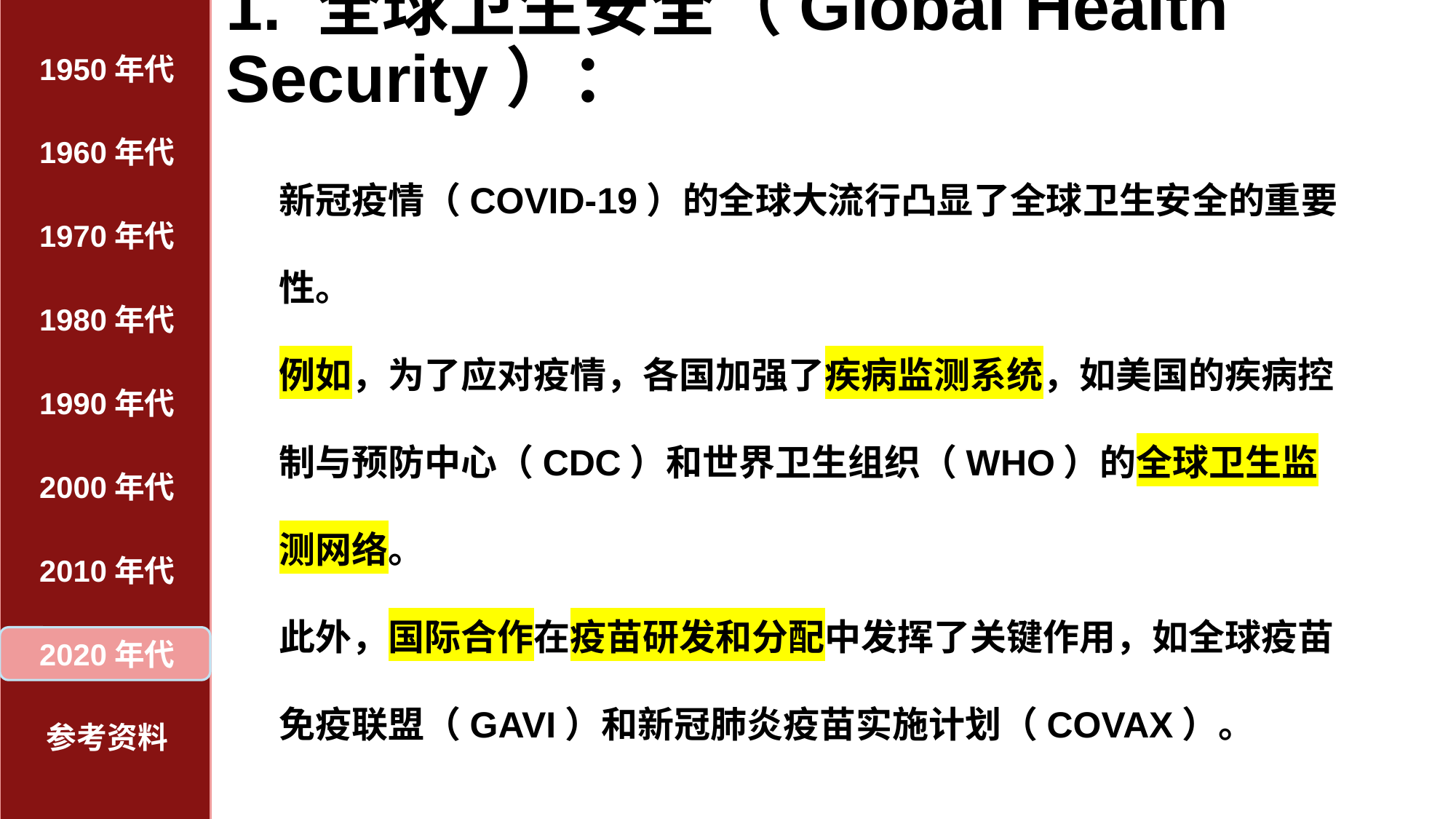

# 1. 全球卫生安全（Global Health Security）：

1950年代
1960年代
新冠疫情（COVID-19）的全球大流行凸显了全球卫生安全的重要性。
例如，为了应对疫情，各国加强了疾病监测系统，如美国的疾病控制与预防中心（CDC）和世界卫生组织（WHO）的全球卫生监测网络。
此外，国际合作在疫苗研发和分配中发挥了关键作用，如全球疫苗免疫联盟（GAVI）和新冠肺炎疫苗实施计划（COVAX）。
1970年代
1980年代

1990年代

2000年代
2010年代

2020年代
参考资料